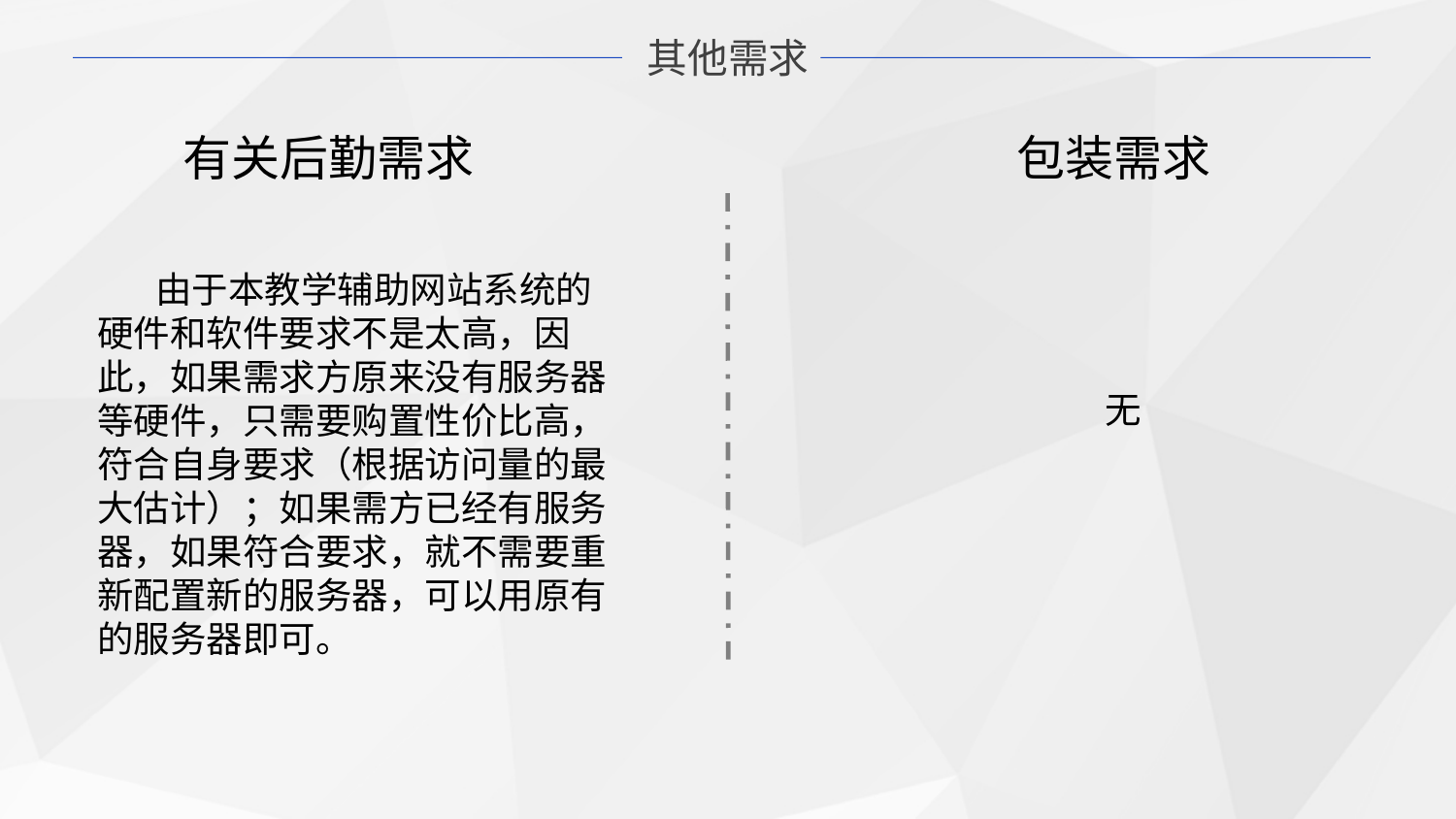

其他需求

有关后勤需求
包装需求
      由于本教学辅助网站系统的硬件和软件要求不是太高，因此，如果需求方原来没有服务器等硬件，只需要购置性价比高，符合自身要求（根据访问量的最大估计）；如果需方已经有服务器，如果符合要求，就不需要重新配置新的服务器，可以用原有的服务器即可。
无